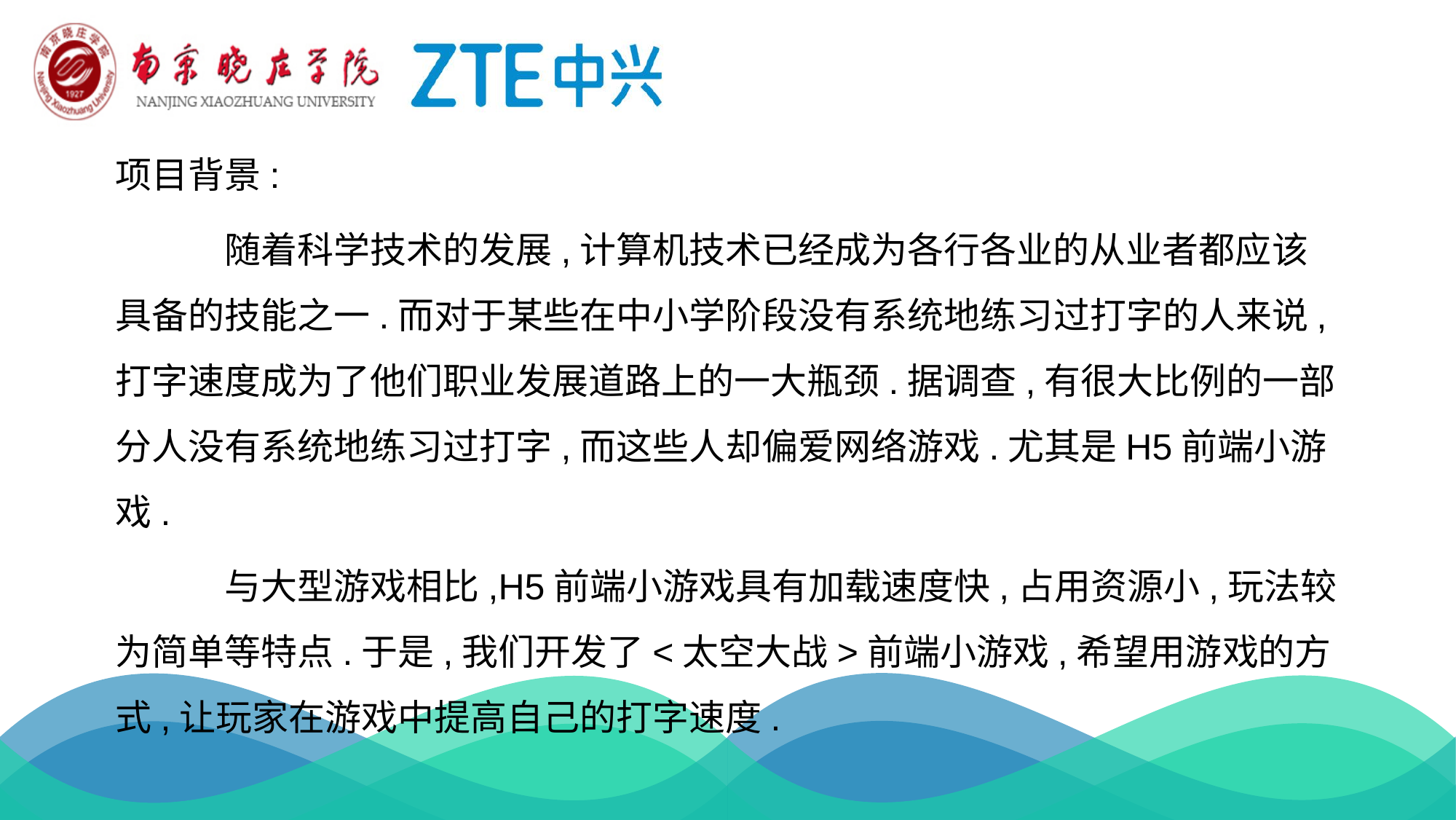

项目背景:
	随着科学技术的发展,计算机技术已经成为各行各业的从业者都应该具备的技能之一.而对于某些在中小学阶段没有系统地练习过打字的人来说,打字速度成为了他们职业发展道路上的一大瓶颈.据调查,有很大比例的一部分人没有系统地练习过打字,而这些人却偏爱网络游戏.尤其是H5前端小游戏.
	与大型游戏相比,H5前端小游戏具有加载速度快,占用资源小,玩法较为简单等特点.于是,我们开发了<太空大战>前端小游戏,希望用游戏的方式,让玩家在游戏中提高自己的打字速度.